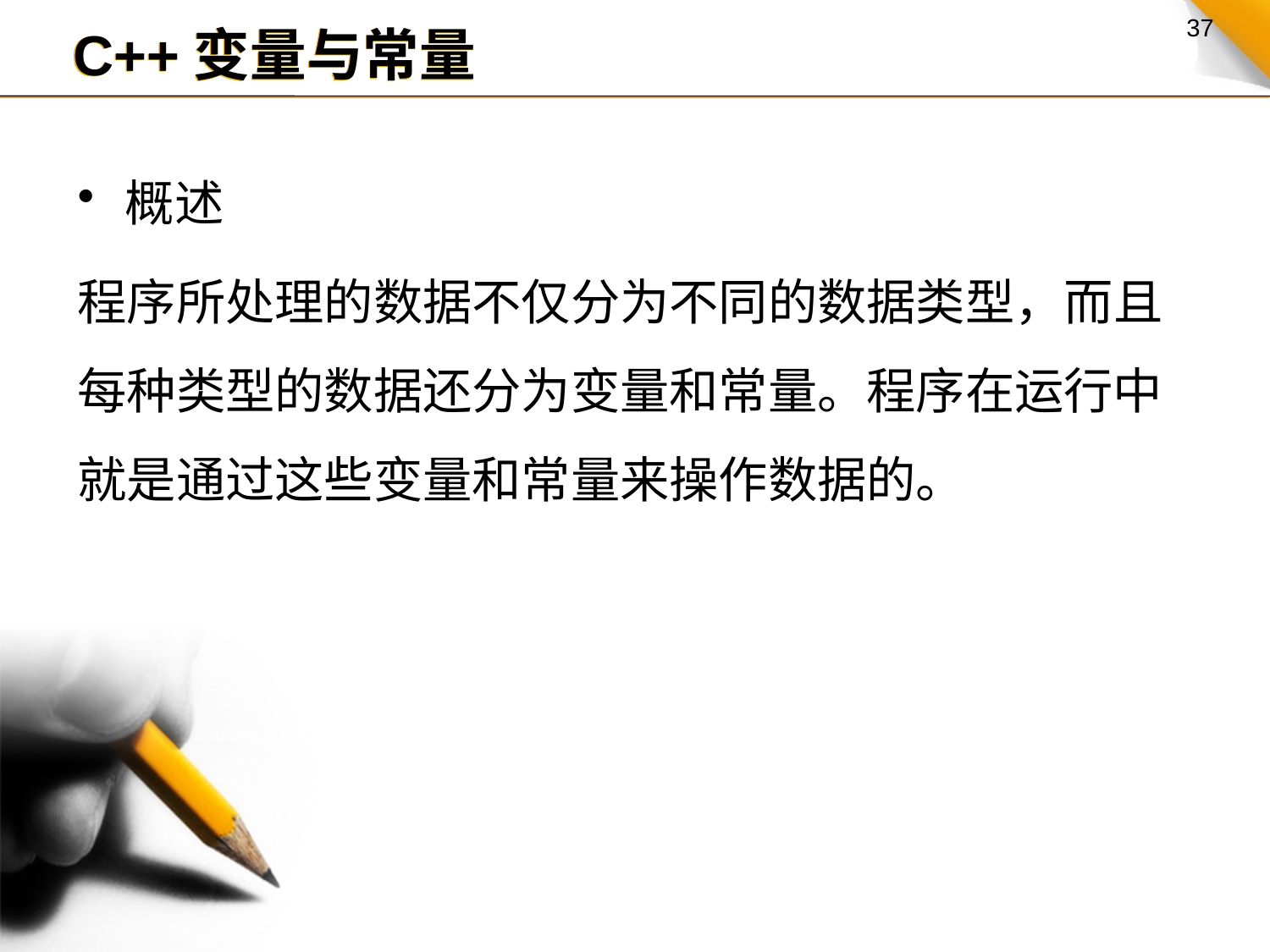

C++变量与常量
概述
程序所处理的数据不仅分为不同的数据类型，而且每种类型的数据还分为变量和常量。程序在运行中就是通过这些变量和常量来操作数据的。